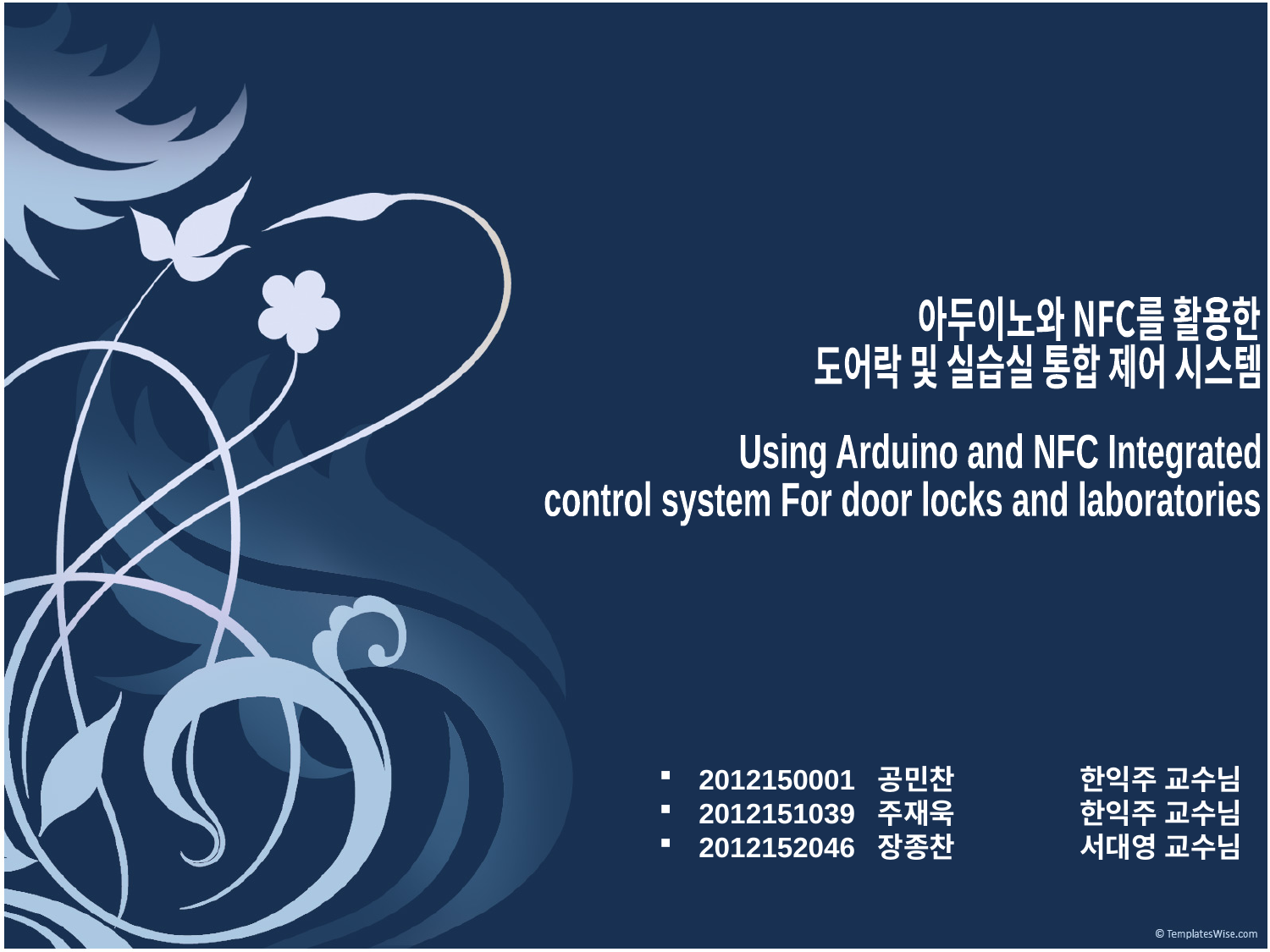

아두이노와 NFC를 활용한
도어락 및 실습실 통합 제어 시스템

Using Arduino and NFC Integrated
control system For door locks and laboratories
2012150001  공민찬	한익주 교수님
2012151039  주재욱	한익주 교수님
2012152046  장종찬	서대영 교수님